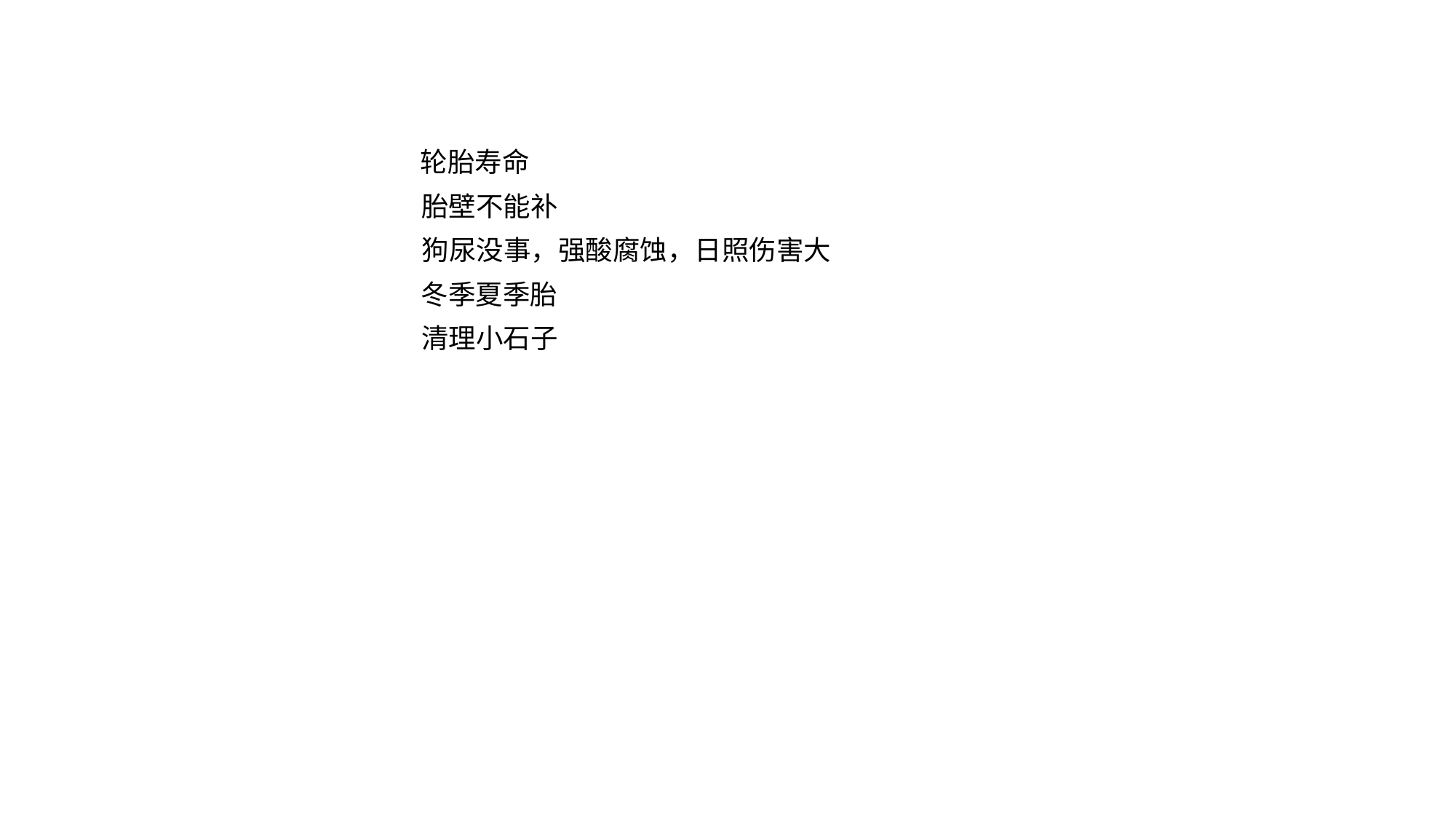

轮胎寿命
胎壁不能补
狗尿没事，强酸腐蚀，日照伤害大
冬季夏季胎
清理小石子